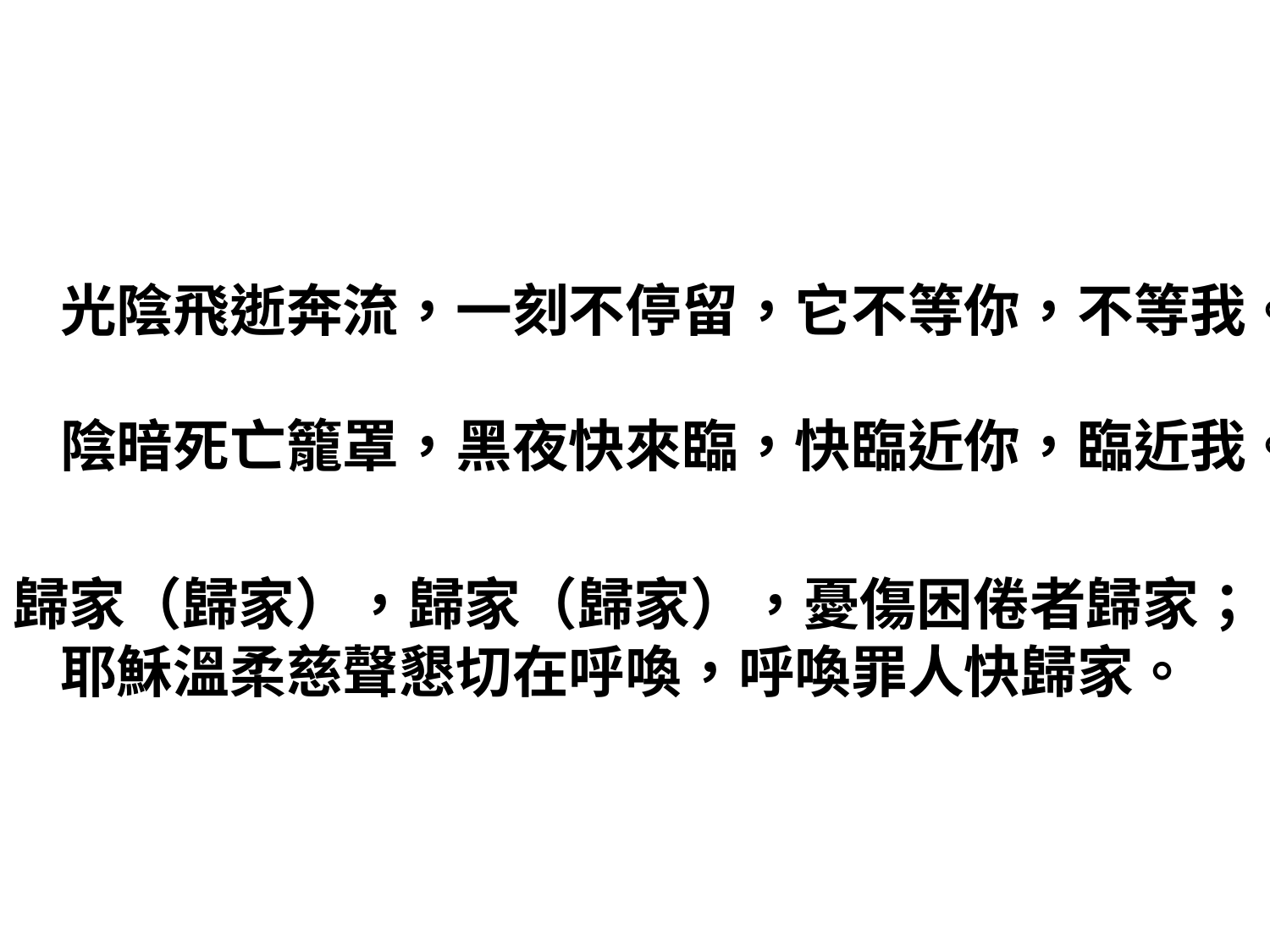

#
光陰飛逝奔流，一刻不停留，它不等你，不等我。
陰暗死亡籠罩，黑夜快來臨，快臨近你，臨近我。

歸家（歸家），歸家（歸家），憂傷困倦者歸家；
耶穌溫柔慈聲懇切在呼喚，呼喚罪人快歸家。